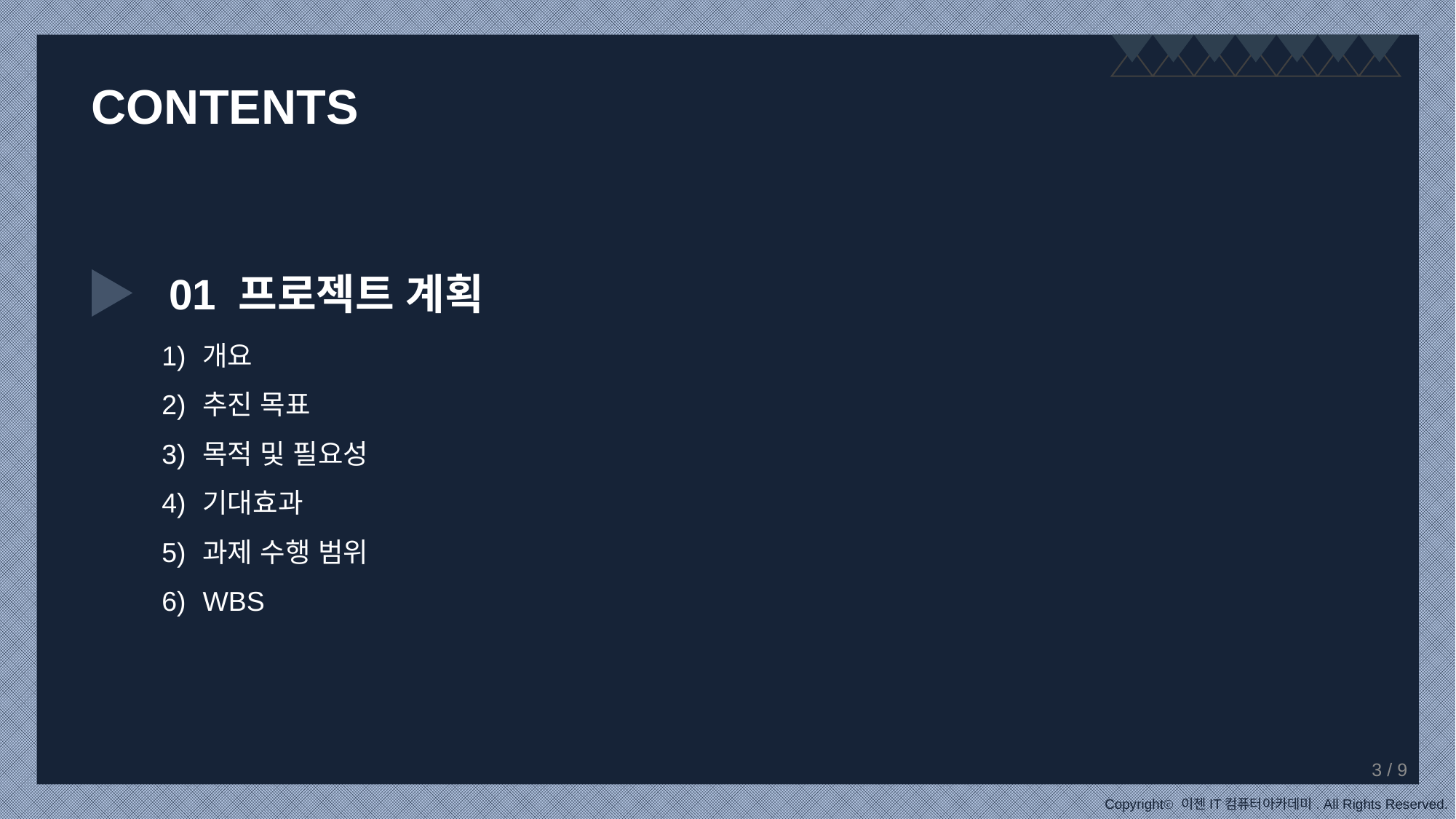

CONTENTS
01 프로젝트 계획

개요
추진 목표
목적 및 필요성
기대효과
과제 수행 범위
WBS
3 / 9